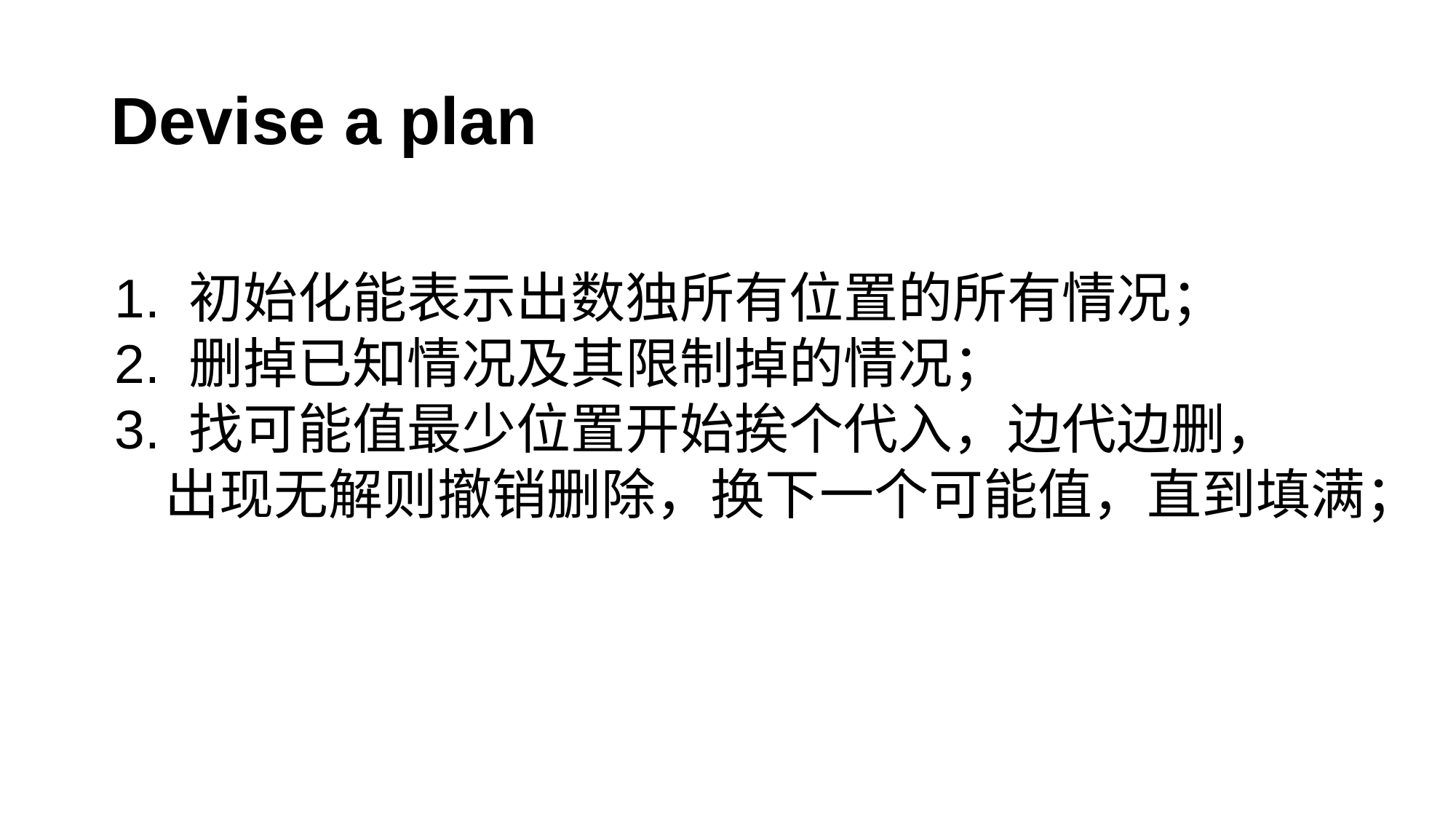

# Devise a plan
1. 初始化能表示出数独所有位置的所有情况；
2. 删掉已知情况及其限制掉的情况；
3. 找可能值最少位置开始挨个代入，边代边删，
   出现无解则撤销删除，换下一个可能值，直到填满；